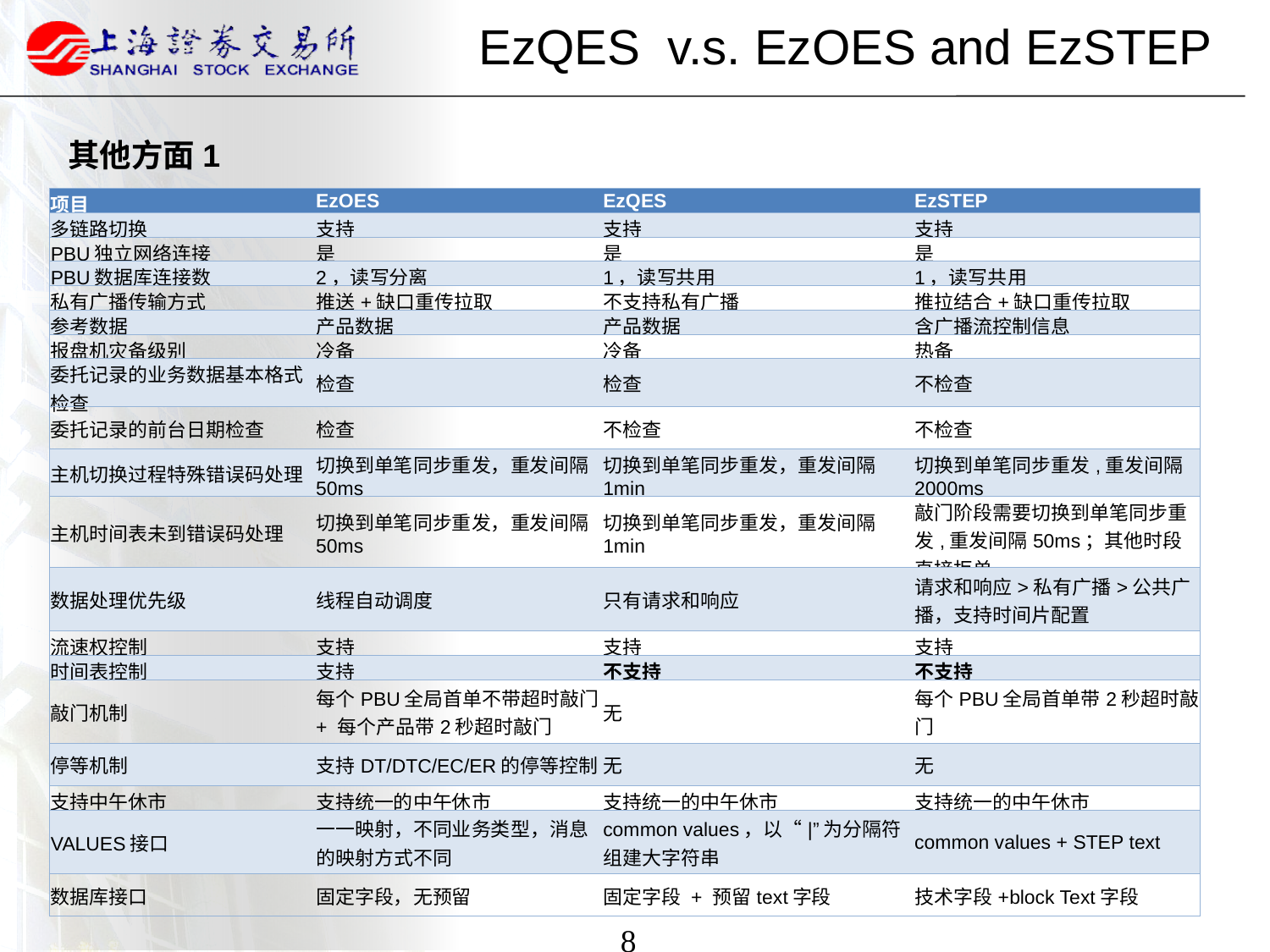

# EzQES  v.s. EzOES and EzSTEP
其他方面1
| 项目 | EzOES | EzQES | EzSTEP |
| --- | --- | --- | --- |
| 多链路切换 | 支持 | 支持 | 支持 |
| PBU独立网络连接 | 是 | 是 | 是 |
| PBU数据库连接数 | 2，读写分离 | 1，读写共用 | 1，读写共用 |
| 私有广播传输方式 | 推送+缺口重传拉取 | 不支持私有广播 | 推拉结合+缺口重传拉取 |
| 参考数据 | 产品数据 | 产品数据 | 含广播流控制信息 |
| 报盘机灾备级别 | 冷备 | 冷备 | 热备 |
| 委托记录的业务数据基本格式检查 | 检查 | 检查 | 不检查 |
| 委托记录的前台日期检查 | 检查 | 不检查 | 不检查 |
| 主机切换过程特殊错误码处理 | 切换到单笔同步重发，重发间隔50ms | 切换到单笔同步重发，重发间隔1min | 切换到单笔同步重发,重发间隔2000ms |
| 主机时间表未到错误码处理 | 切换到单笔同步重发，重发间隔50ms | 切换到单笔同步重发，重发间隔1min | 敲门阶段需要切换到单笔同步重发,重发间隔50ms；其他时段直接拒单 |
| 数据处理优先级 | 线程自动调度 | 只有请求和响应 | 请求和响应>私有广播>公共广播，支持时间片配置 |
| 流速权控制 | 支持 | 支持 | 支持 |
| 时间表控制 | 支持 | 不支持 | 不支持 |
| 敲门机制 | 每个PBU全局首单不带超时敲门 + 每个产品带2秒超时敲门 | 无 | 每个PBU全局首单带2秒超时敲门 |
| 停等机制 | 支持DT/DTC/EC/ER的停等控制 | 无 | 无 |
| 支持中午休市 | 支持统一的中午休市 | 支持统一的中午休市 | 支持统一的中午休市 |
| VALUES接口 | 一一映射，不同业务类型，消息的映射方式不同 | common values，以“|”为分隔符组建大字符串 | common values + STEP text |
| 数据库接口 | 固定字段，无预留 | 固定字段 + 预留text字段 | 技术字段+block Text字段 |
8